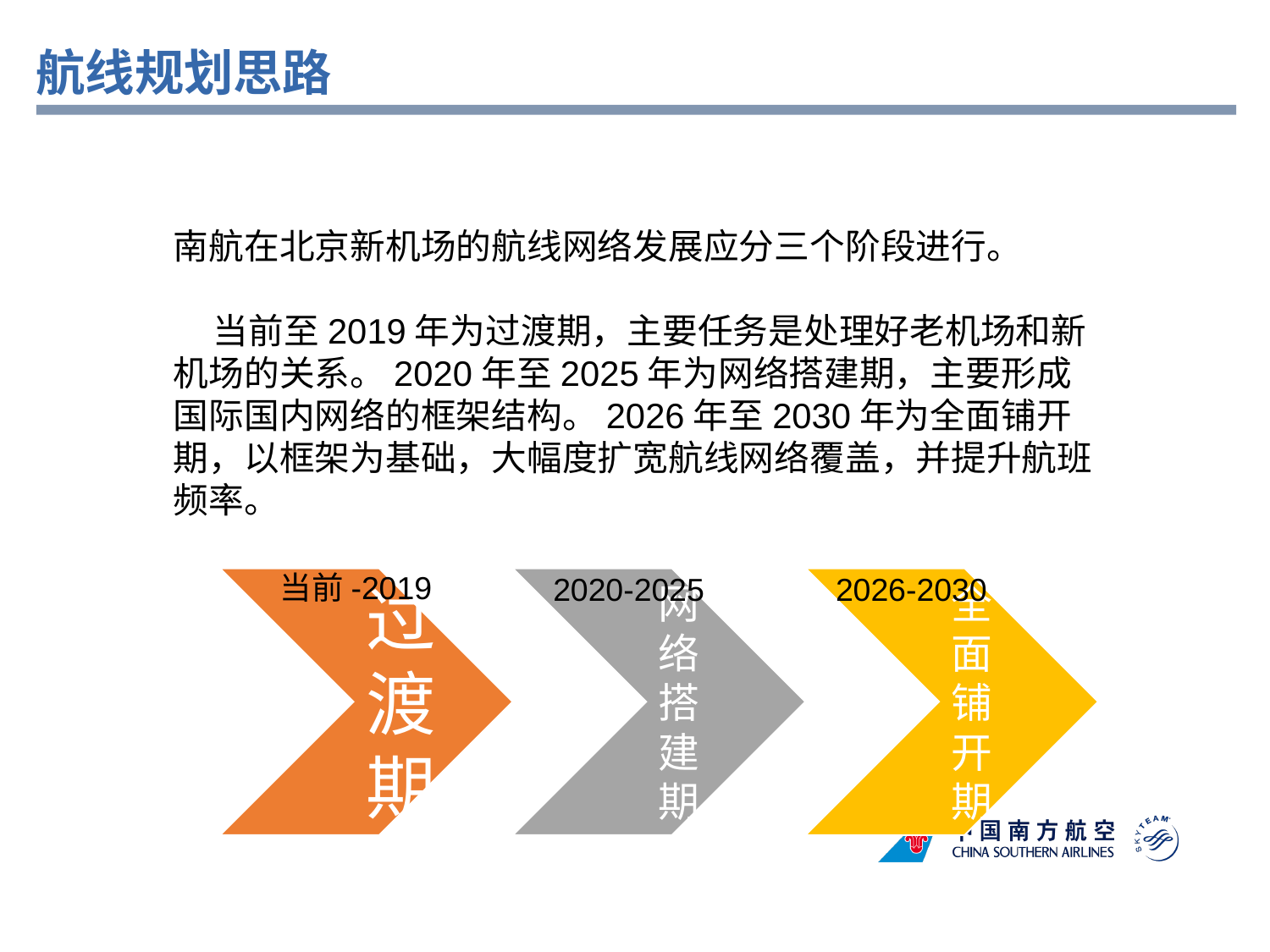

航线规划思路

南航在北京新机场的航线网络发展应分三个阶段进行。

    当前至2019年为过渡期，主要任务是处理好老机场和新机场的关系。2020年至2025年为网络搭建期，主要形成国际国内网络的框架结构。2026年至2030年为全面铺开期，以框架为基础，大幅度扩宽航线网络覆盖，并提升航班频率。
当前-2019
2020-2025
2026-2030
过渡期
网络搭建期
全面铺开期